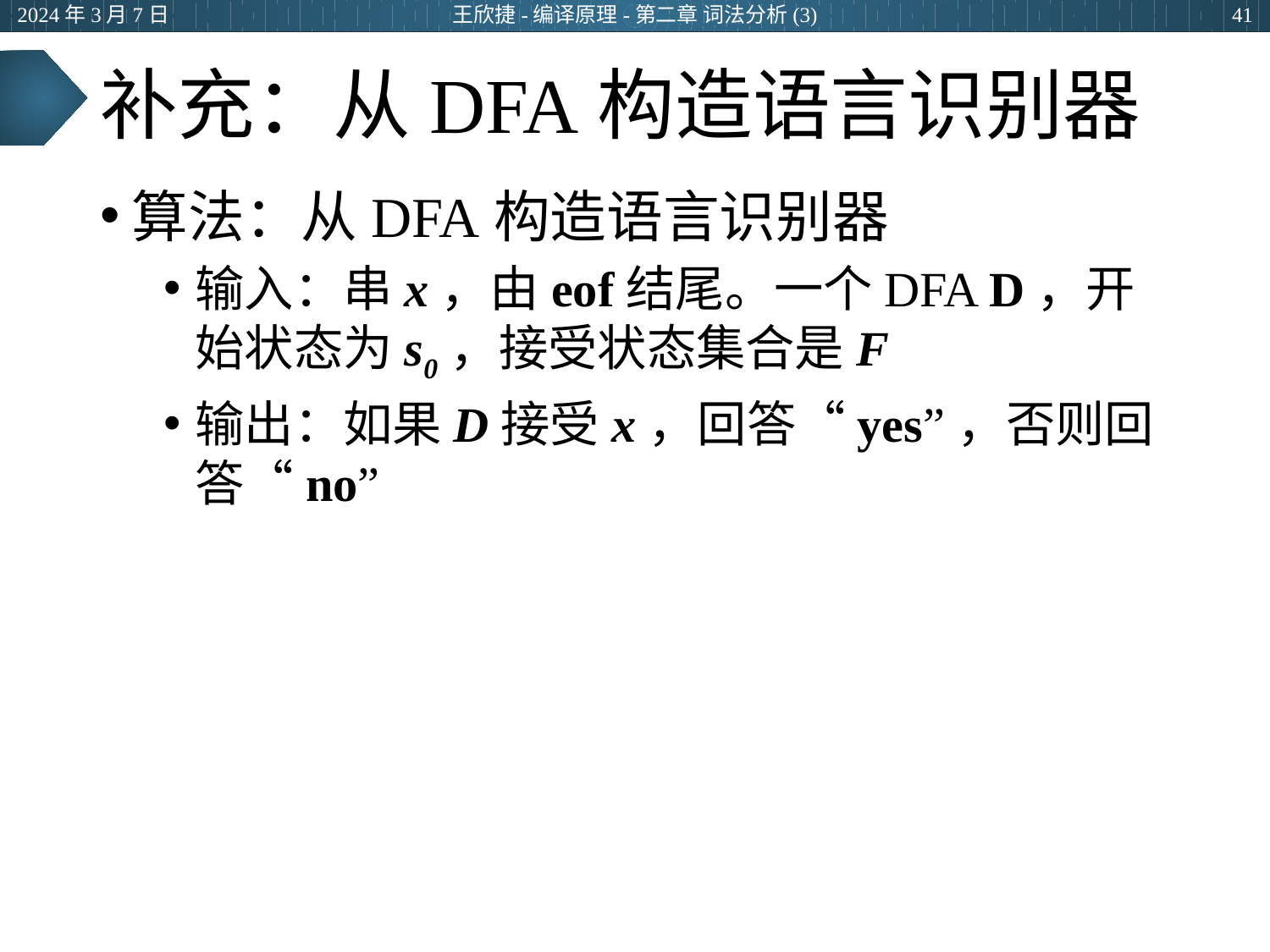

2024年3月7日
王欣捷-编译原理-第二章 词法分析(3)
41
# 补充：从DFA构造语言识别器
算法：从DFA构造语言识别器
输入：串x，由eof结尾。一个DFA D，开始状态为s0，接受状态集合是F
输出：如果D接受x，回答“yes”，否则回答“no”